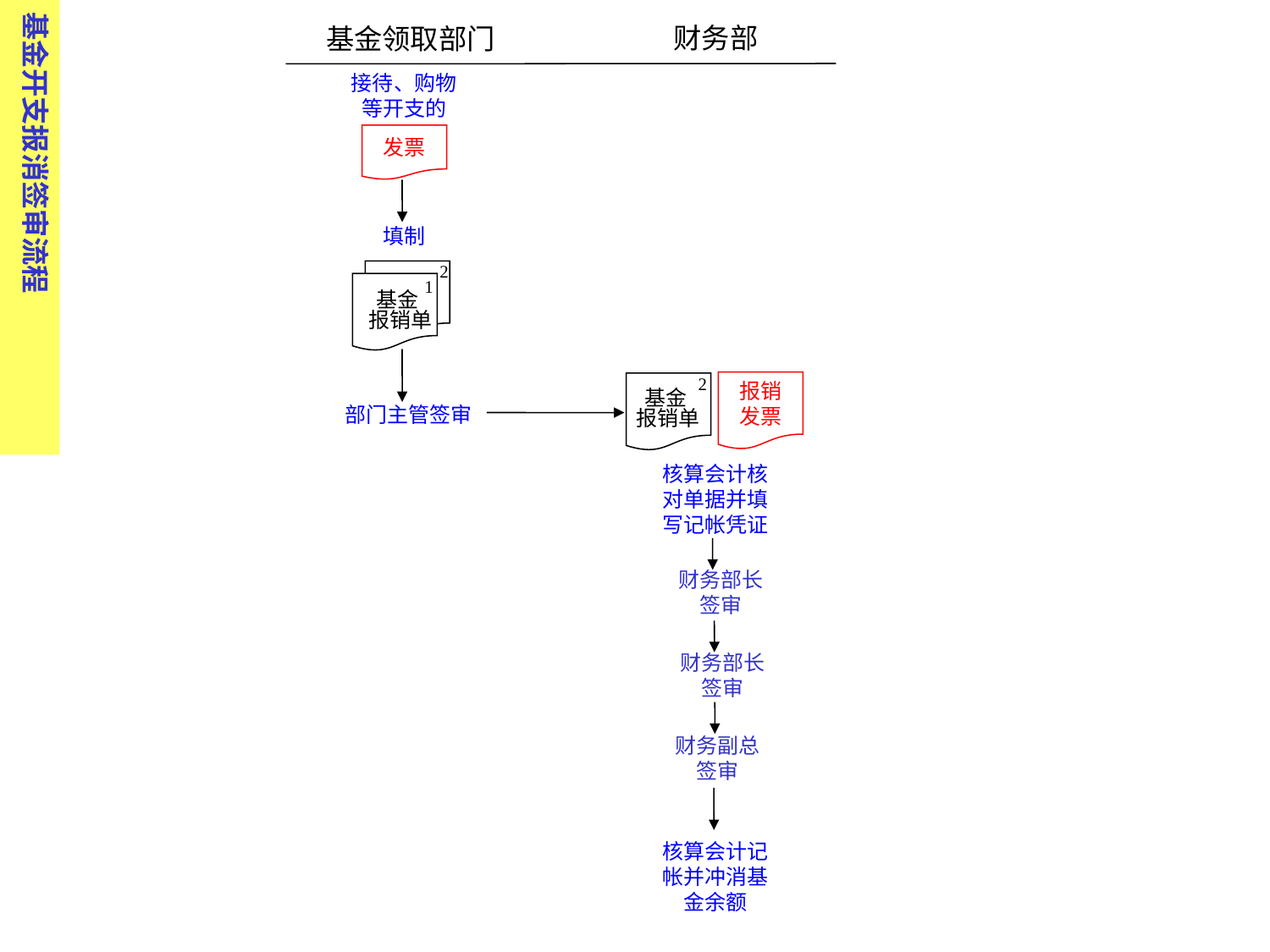

基金开支报消签审流程
财务部
基金领取部门

接待、购物等开支的
发票

填制
2

1

基金  报销单

2
报销
发票

基金  报销单
部门主管签审

核算会计核对单据并填写记帐凭证

财务部长签审

财务部长签审

财务副总签审

核算会计记帐并冲消基金余额
138